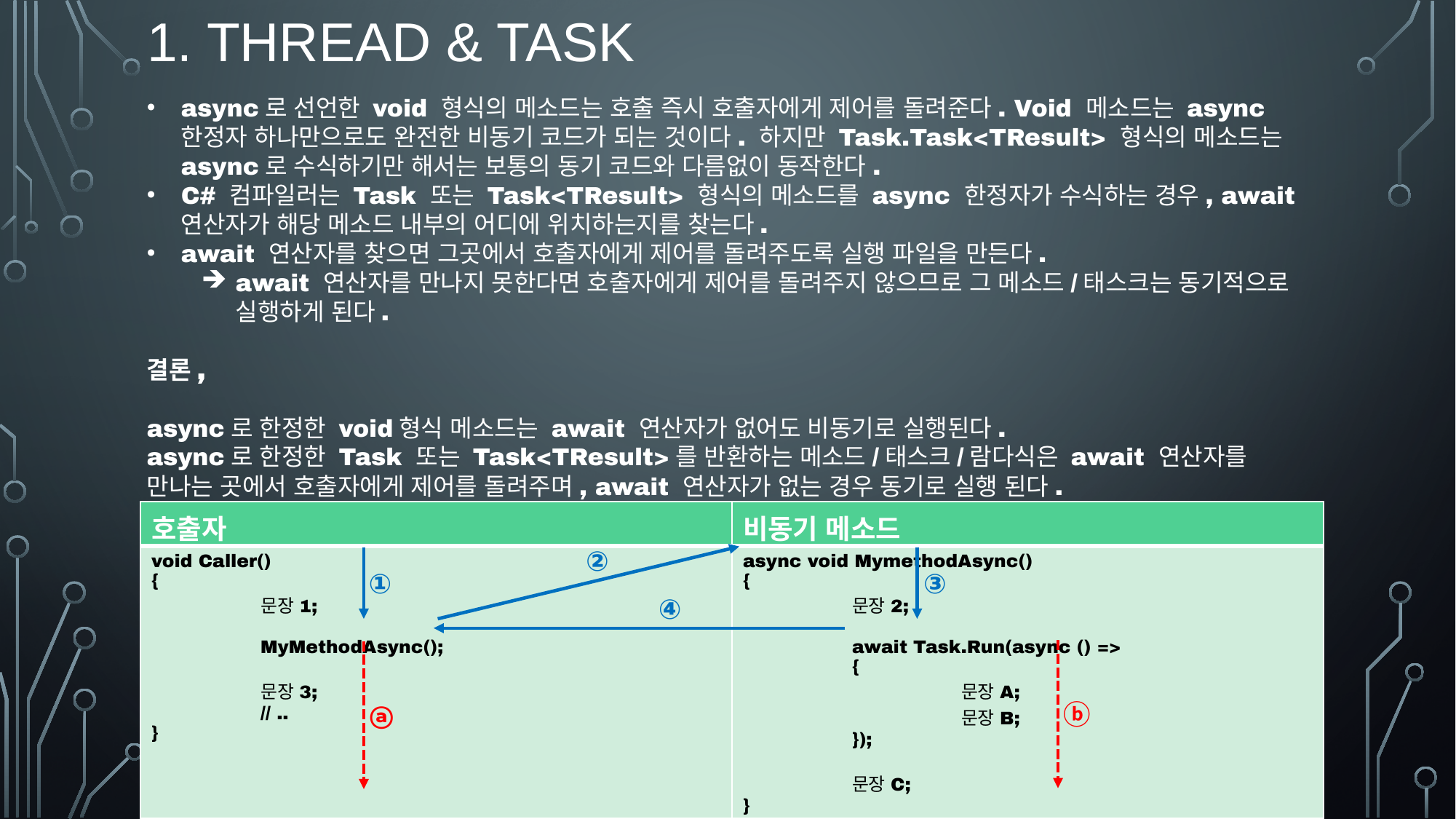

# 1. Thread & task
async로 선언한 void 형식의 메소드는 호출 즉시 호출자에게 제어를 돌려준다. Void 메소드는 async 한정자 하나만으로도 완전한 비동기 코드가 되는 것이다. 하지만 Task.Task<TResult> 형식의 메소드는 async로 수식하기만 해서는 보통의 동기 코드와 다름없이 동작한다.
C# 컴파일러는 Task 또는 Task<TResult> 형식의 메소드를 async 한정자가 수식하는 경우, await 연산자가 해당 메소드 내부의 어디에 위치하는지를 찾는다.
await 연산자를 찾으면 그곳에서 호출자에게 제어를 돌려주도록 실행 파일을 만든다.
await 연산자를 만나지 못한다면 호출자에게 제어를 돌려주지 않으므로 그 메소드/태스크는 동기적으로 실행하게 된다.

결론,

async로 한정한 void형식 메소드는 await 연산자가 없어도 비동기로 실행된다.
async로 한정한 Task 또는 Task<TResult>를 반환하는 메소드/태스크/람다식은 await 연산자를 만나는 곳에서 호출자에게 제어를 돌려주며, await 연산자가 없는 경우 동기로 실행 된다.
| 호출자 | 비동기 메소드 |
| --- | --- |
| void Caller() { 문장1; MyMethodAsync(); 문장3; // .. } | async void MymethodAsync() { 문장2; await Task.Run(async () => { 문장A; 문장B; }); 문장C; } |
②
①
③
④
ⓑ
ⓐ